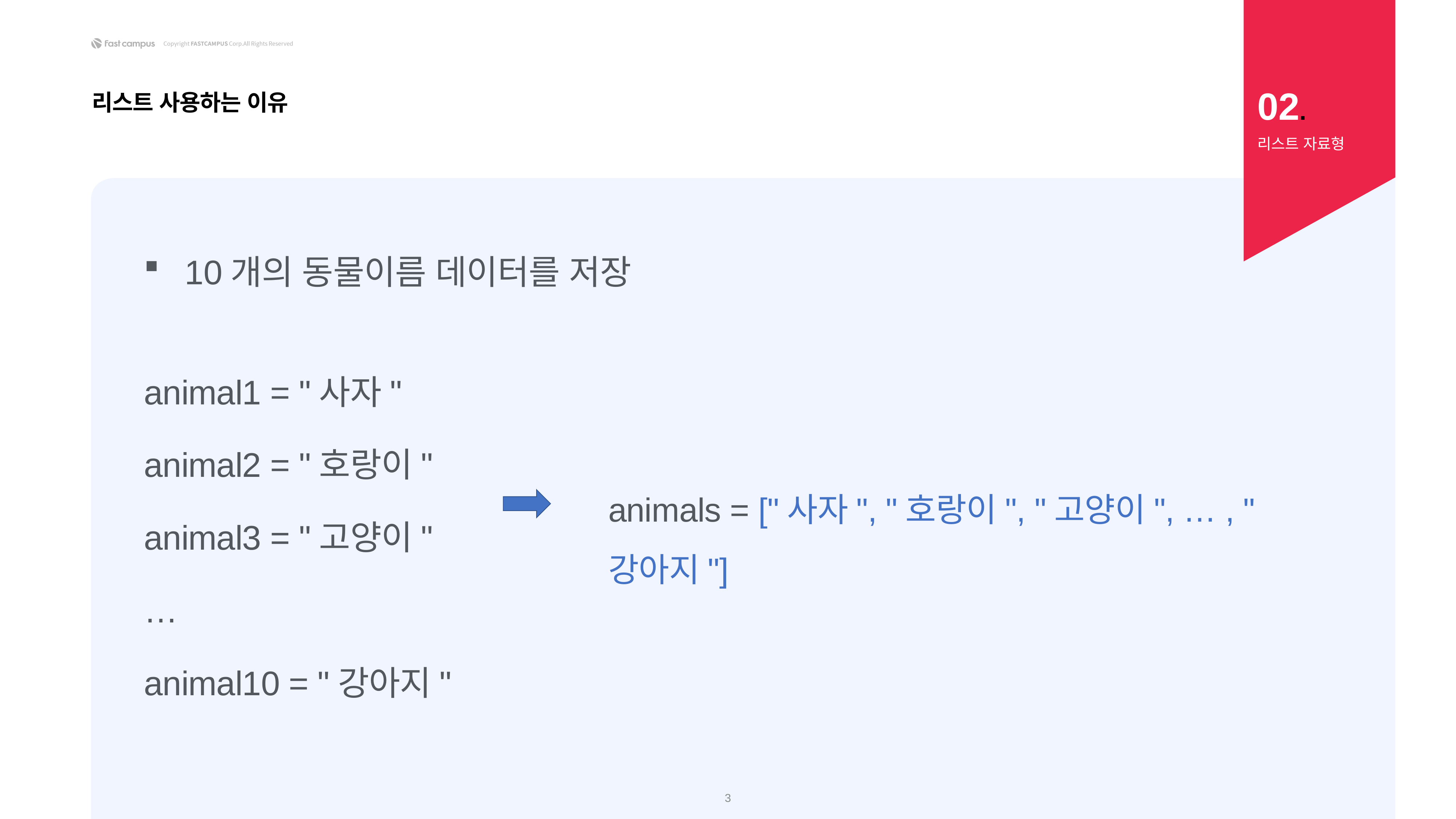

02.
리스트 사용하는 이유
리스트 자료형
10개의 동물이름 데이터를 저장
animal1 = "사자"
animal2 = "호랑이"
animal3 = "고양이"
…
animal10 = "강아지"
animals = ["사자", "호랑이", "고양이", … , "강아지"]

3